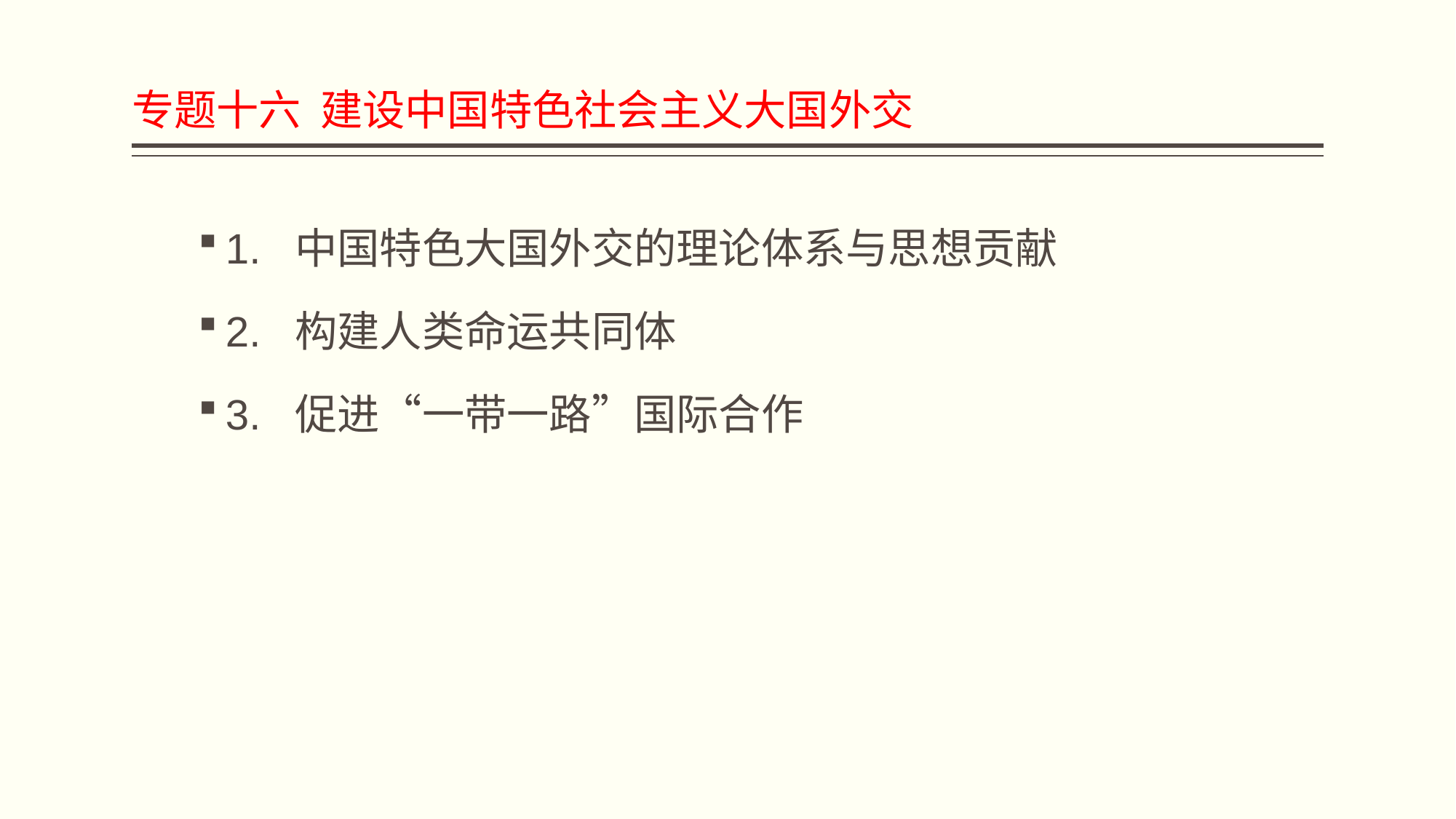

# 专题十六  建设中国特色社会主义大国外交
1.  中国特色大国外交的理论体系与思想贡献
2.  构建人类命运共同体
3.  促进“一带一路”国际合作